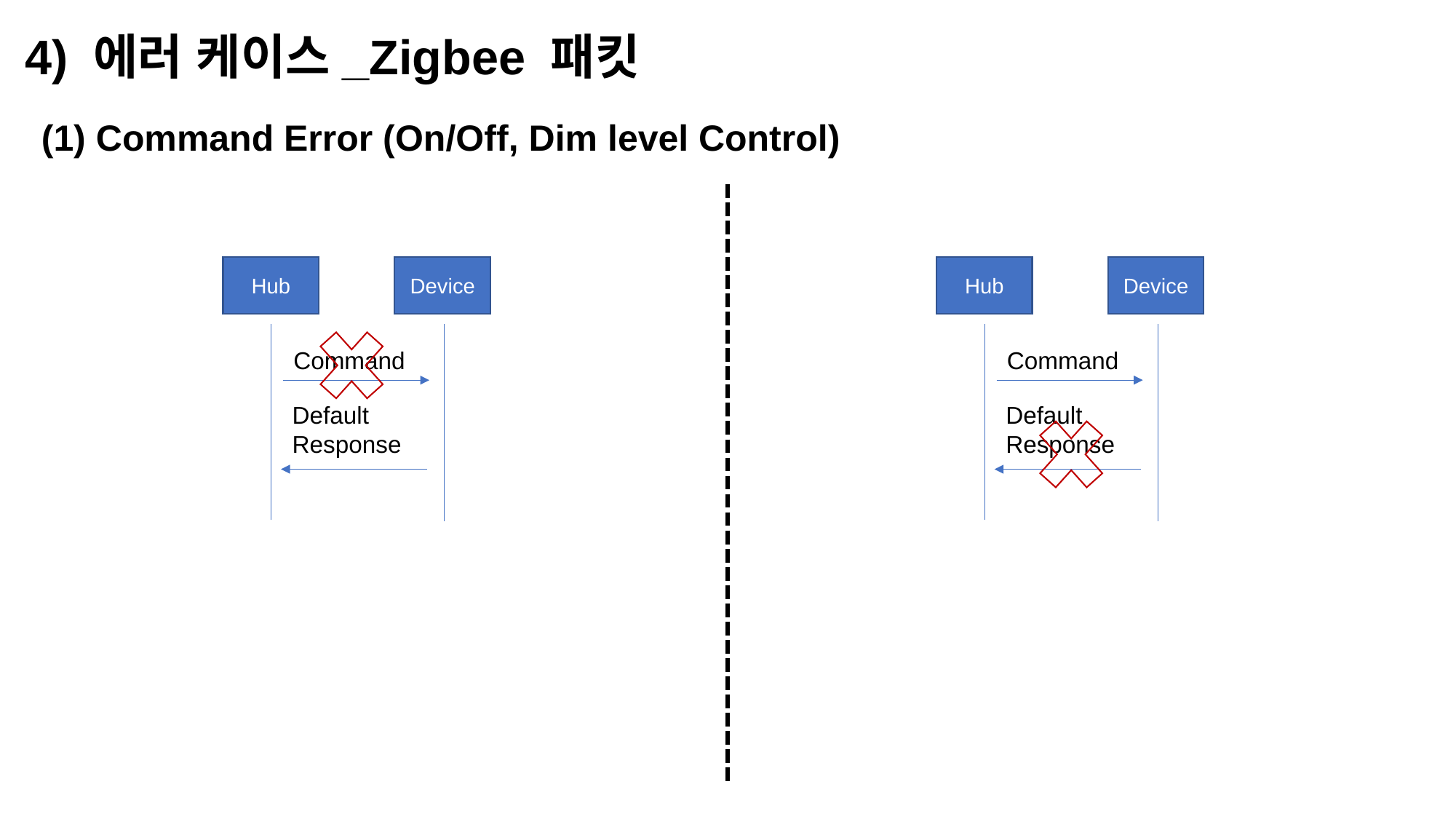

4) 에러 케이스_Zigbee 패킷
(1) Command Error (On/Off, Dim level Control)
Device
Hub
Command
Default Response
Device
Hub
Command
Default Response